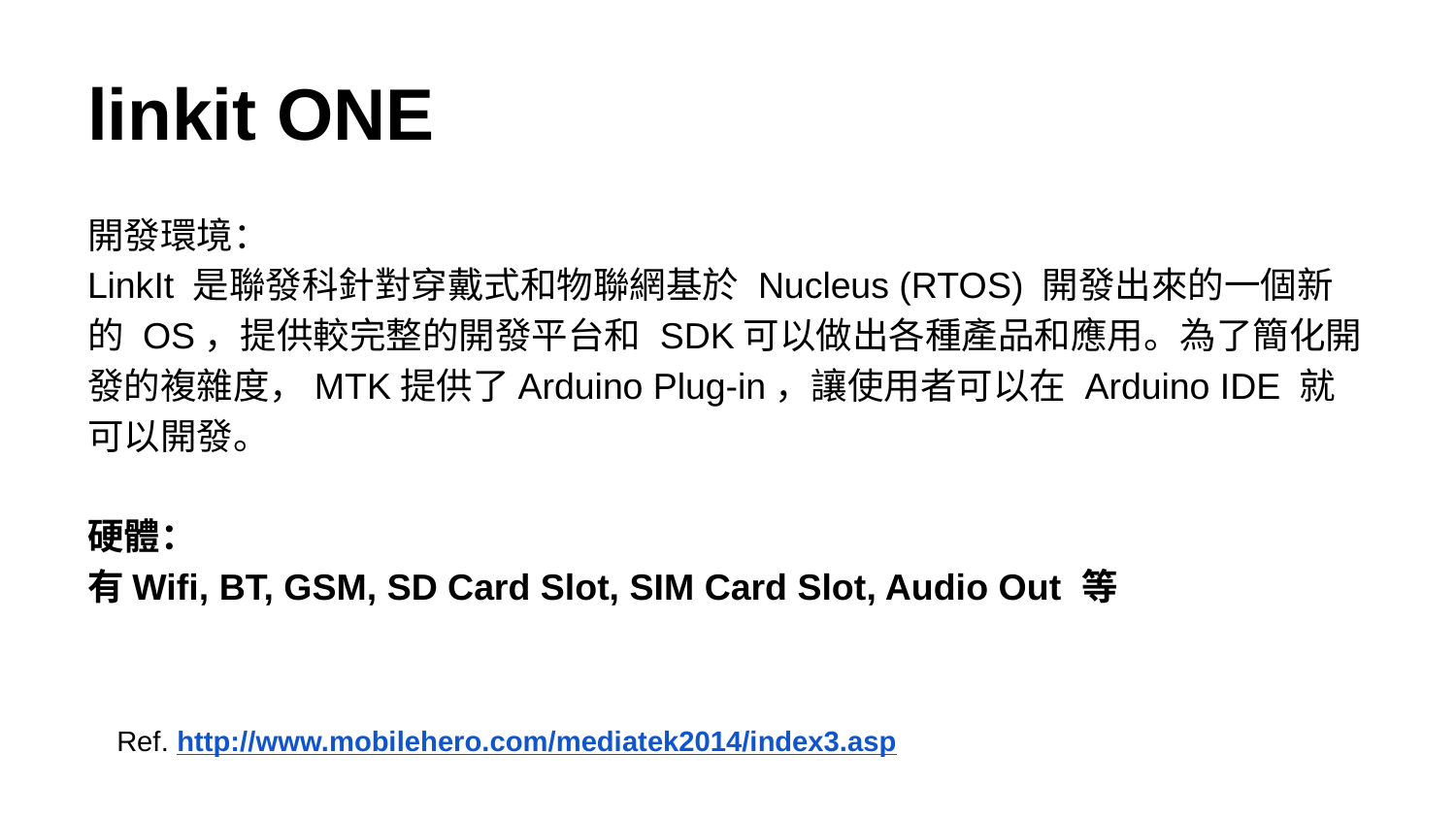

# linkit ONE
開發環境：
LinkIt 是聯發科針對穿戴式和物聯網基於 Nucleus (RTOS) 開發出來的一個新的 OS，提供較完整的開發平台和 SDK可以做出各種產品和應用。為了簡化開發的複雜度，MTK提供了Arduino Plug-in，讓使用者可以在 Arduino IDE 就可以開發。

硬體：
有Wifi, BT, GSM, SD Card Slot, SIM Card Slot, Audio Out 等

Ref. http://www.mobilehero.com/mediatek2014/index3.asp